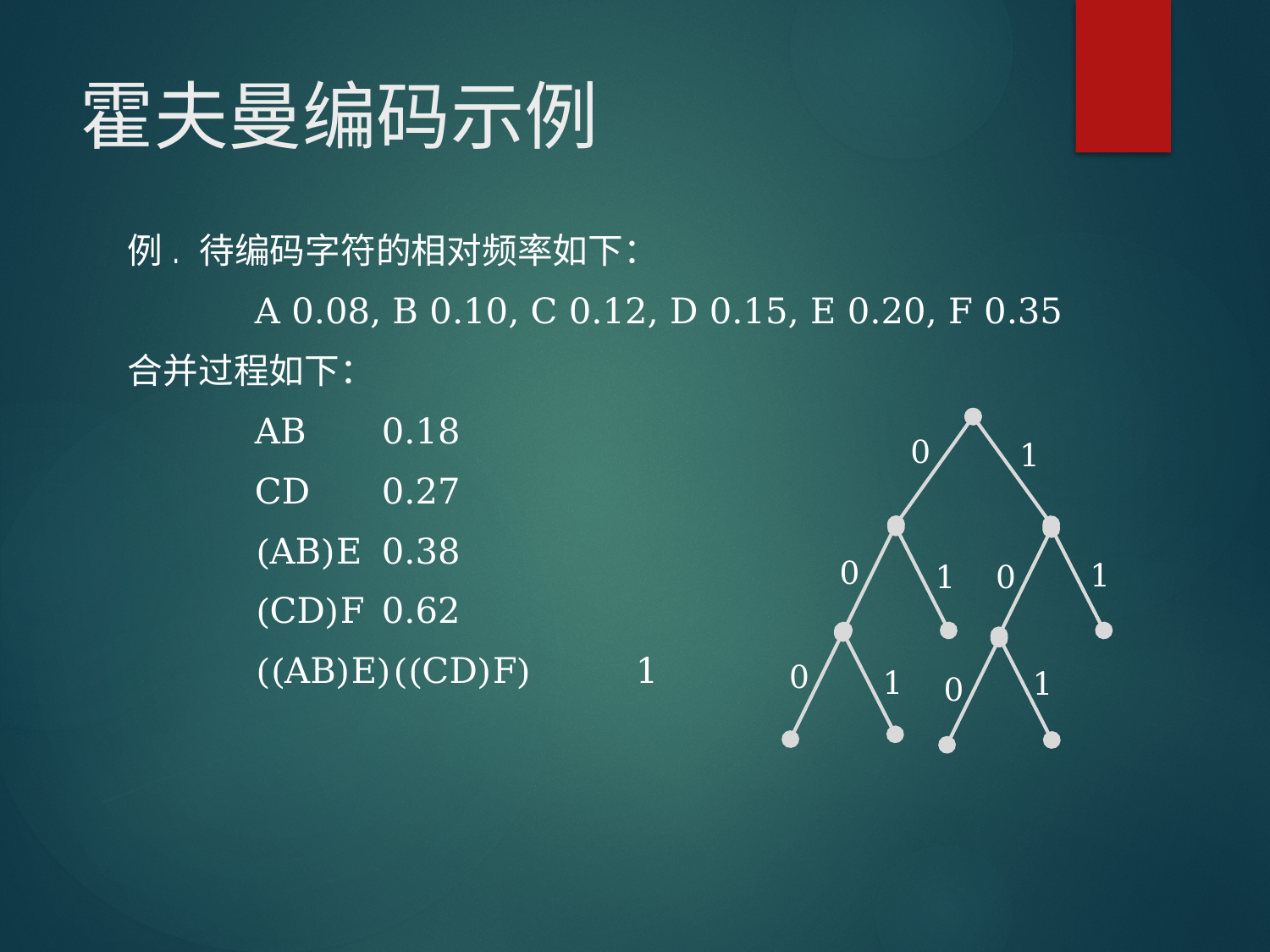

# 霍夫曼编码示例
例. 待编码字符的相对频率如下：
	A 0.08, B 0.10, C 0.12, D 0.15, E 0.20, F 0.35
合并过程如下：
	AB	0.18
	CD	0.27
	(AB)E	0.38
	(CD)F	0.62
	((AB)E)((CD)F)	1

0
1
0
1
1
0
0
1
1
0